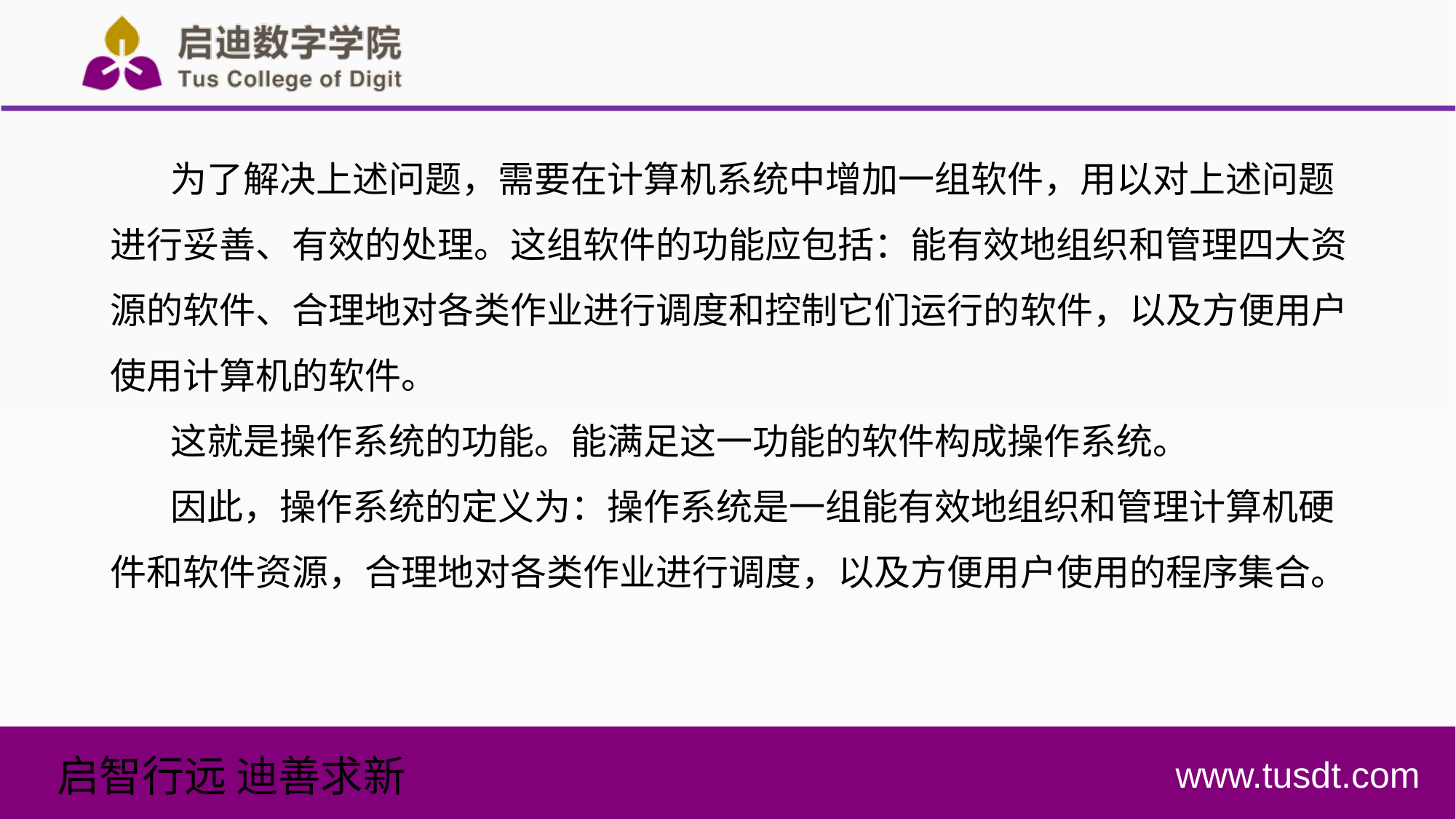

为了解决上述问题，需要在计算机系统中增加一组软件，用以对上述问题进行妥善、有效的处理。这组软件的功能应包括：能有效地组织和管理四大资源的软件、合理地对各类作业进行调度和控制它们运行的软件，以及方便用户使用计算机的软件。
这就是操作系统的功能。能满足这一功能的软件构成操作系统。
因此，操作系统的定义为：操作系统是一组能有效地组织和管理计算机硬件和软件资源，合理地对各类作业进行调度，以及方便用户使用的程序集合。